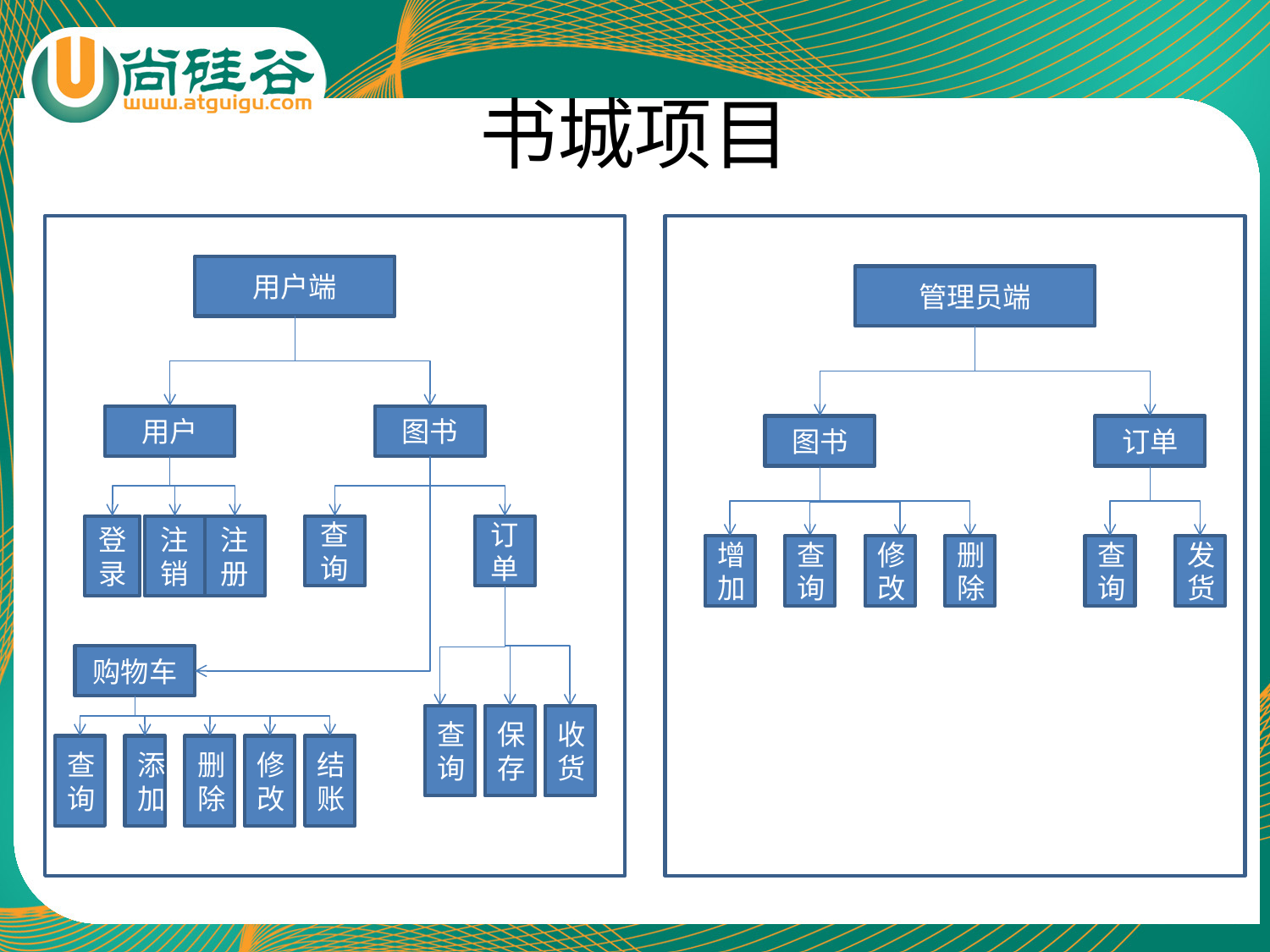

# 书城项目

用户端
管理员端
用户
图书
图书
订单
登录
注销
注册
查询
订单
增加
查询
修改
删除
查询
发货
购物车
查询
保存
收货
查询
添加
删除
修改
结账